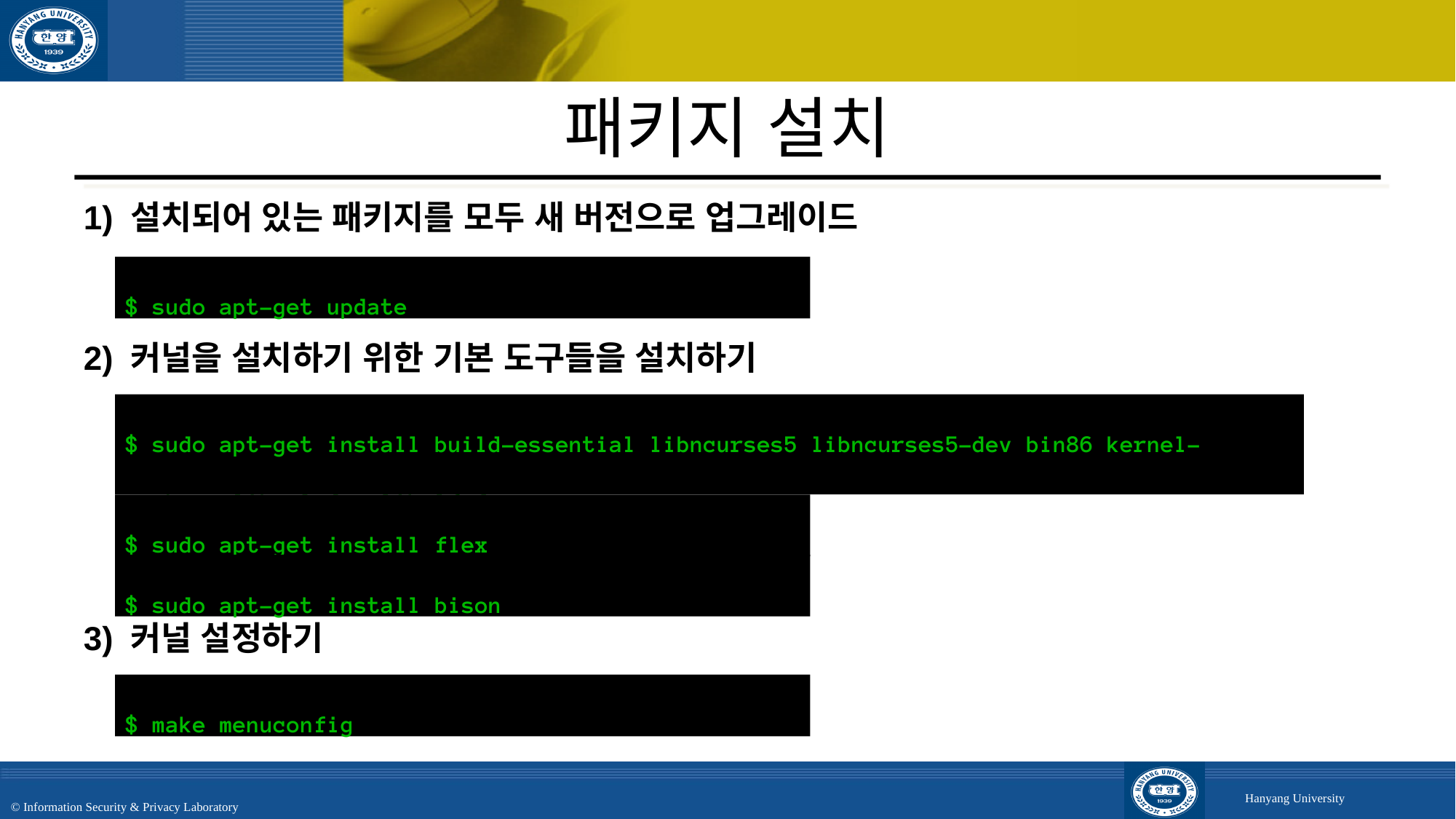

# 패키지 설치
1) 설치되어 있는 패키지를 모두 새 버전으로 업그레이드

2) 커널을 설치하기 위한 기본 도구들을 설치하기

3) 커널 설정하기

$ sudo apt-get update
$ sudo apt-get install build-essential libncurses5 libncurses5-dev bin86 kernel-package libssl-dev libelf-dev -y
$ sudo apt-get install flex
$ sudo apt-get install bison
$ make menuconfig